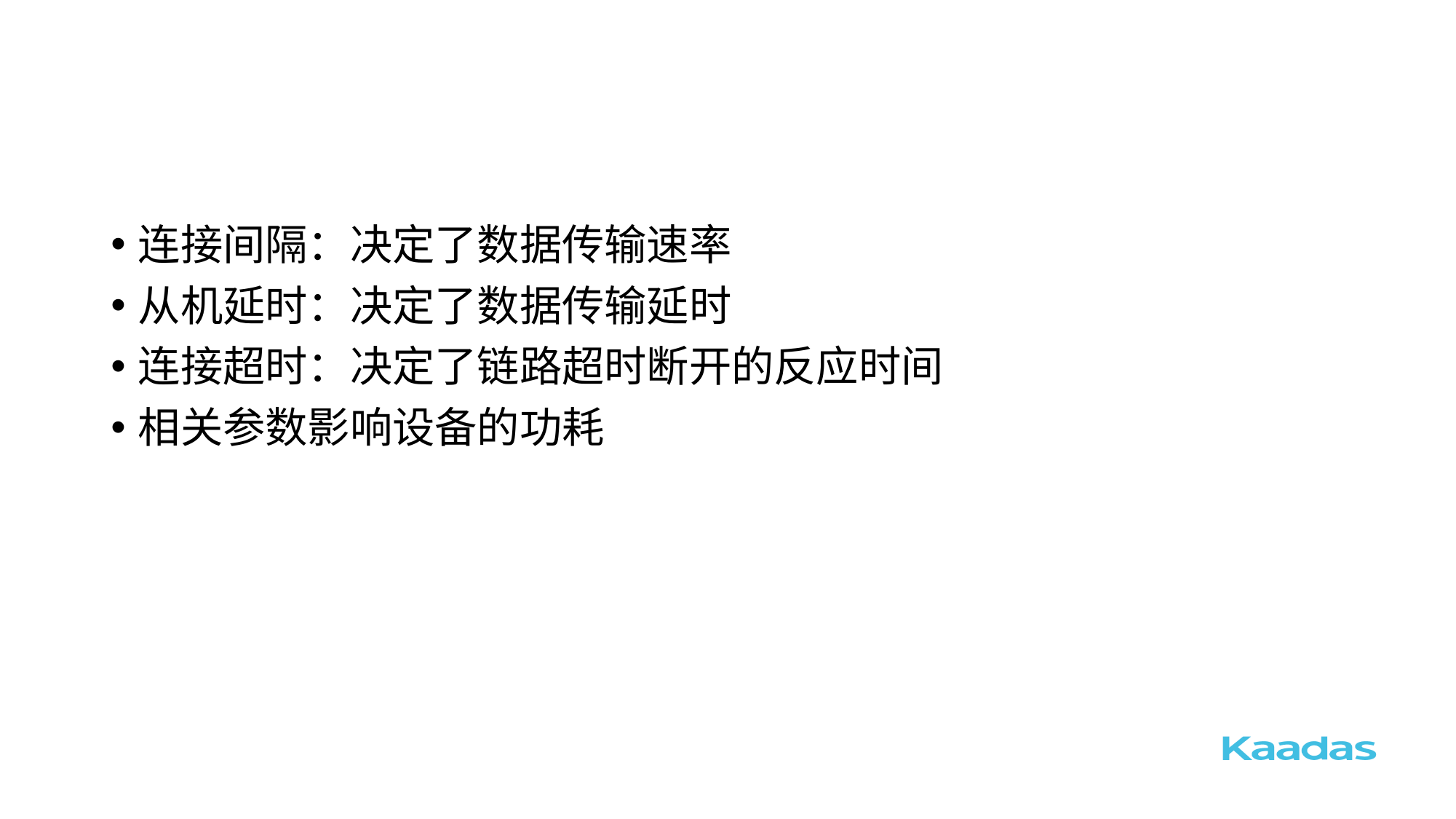

#
连接间隔：决定了数据传输速率
从机延时：决定了数据传输延时
连接超时：决定了链路超时断开的反应时间
相关参数影响设备的功耗